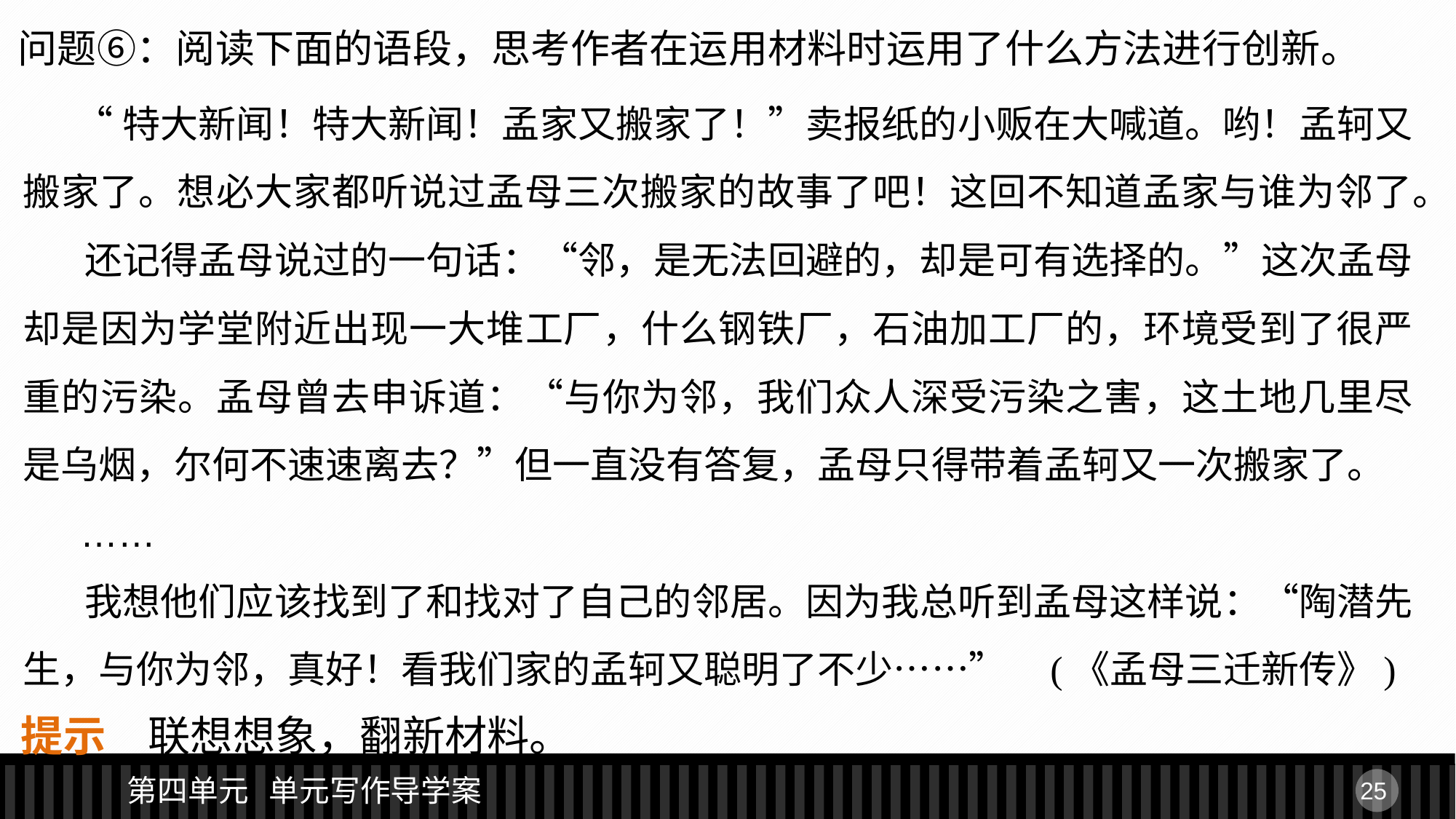

问题⑥：阅读下面的语段，思考作者在运用材料时运用了什么方法进行创新。
      “特大新闻！特大新闻！孟家又搬家了！”卖报纸的小贩在大喊道。哟！孟轲又搬家了。想必大家都听说过孟母三次搬家的故事了吧！这回不知道孟家与谁为邻了。
      还记得孟母说过的一句话：“邻，是无法回避的，却是可有选择的。”这次孟母却是因为学堂附近出现一大堆工厂，什么钢铁厂，石油加工厂的，环境受到了很严重的污染。孟母曾去申诉道：“与你为邻，我们众人深受污染之害，这土地几里尽是乌烟，尔何不速速离去？”但一直没有答复，孟母只得带着孟轲又一次搬家了。
      ……
      我想他们应该找到了和找对了自己的邻居。因为我总听到孟母这样说：“陶潜先生，与你为邻，真好！看我们家的孟轲又聪明了不少……”    (《孟母三迁新传》)
提示　联想想象，翻新材料。